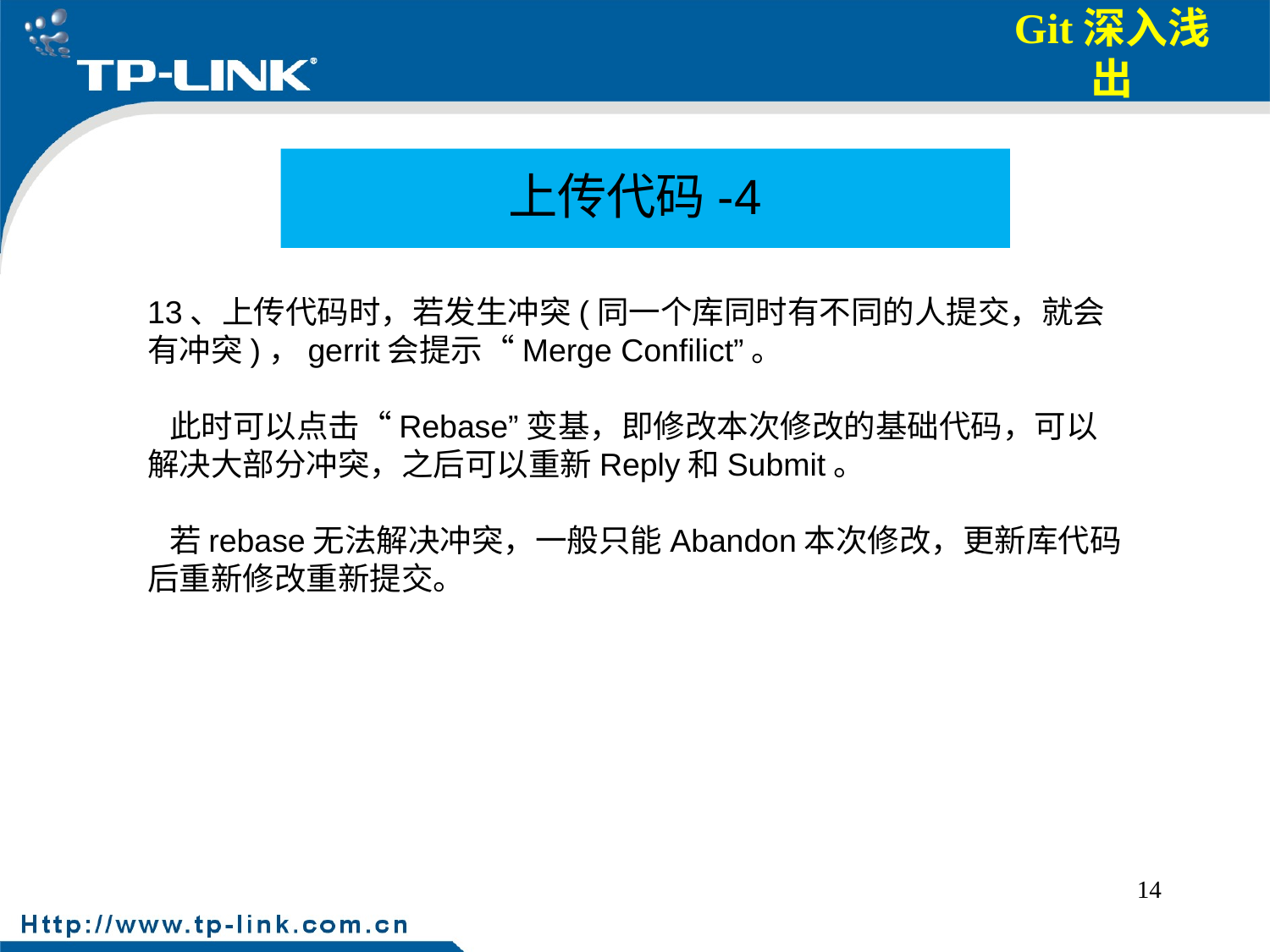

上传代码-4
13、上传代码时，若发生冲突(同一个库同时有不同的人提交，就会有冲突)，gerrit会提示“Merge Confilict”。

  此时可以点击“Rebase”变基，即修改本次修改的基础代码，可以解决大部分冲突，之后可以重新Reply和Submit。

  若rebase无法解决冲突，一般只能Abandon本次修改，更新库代码后重新修改重新提交。
14